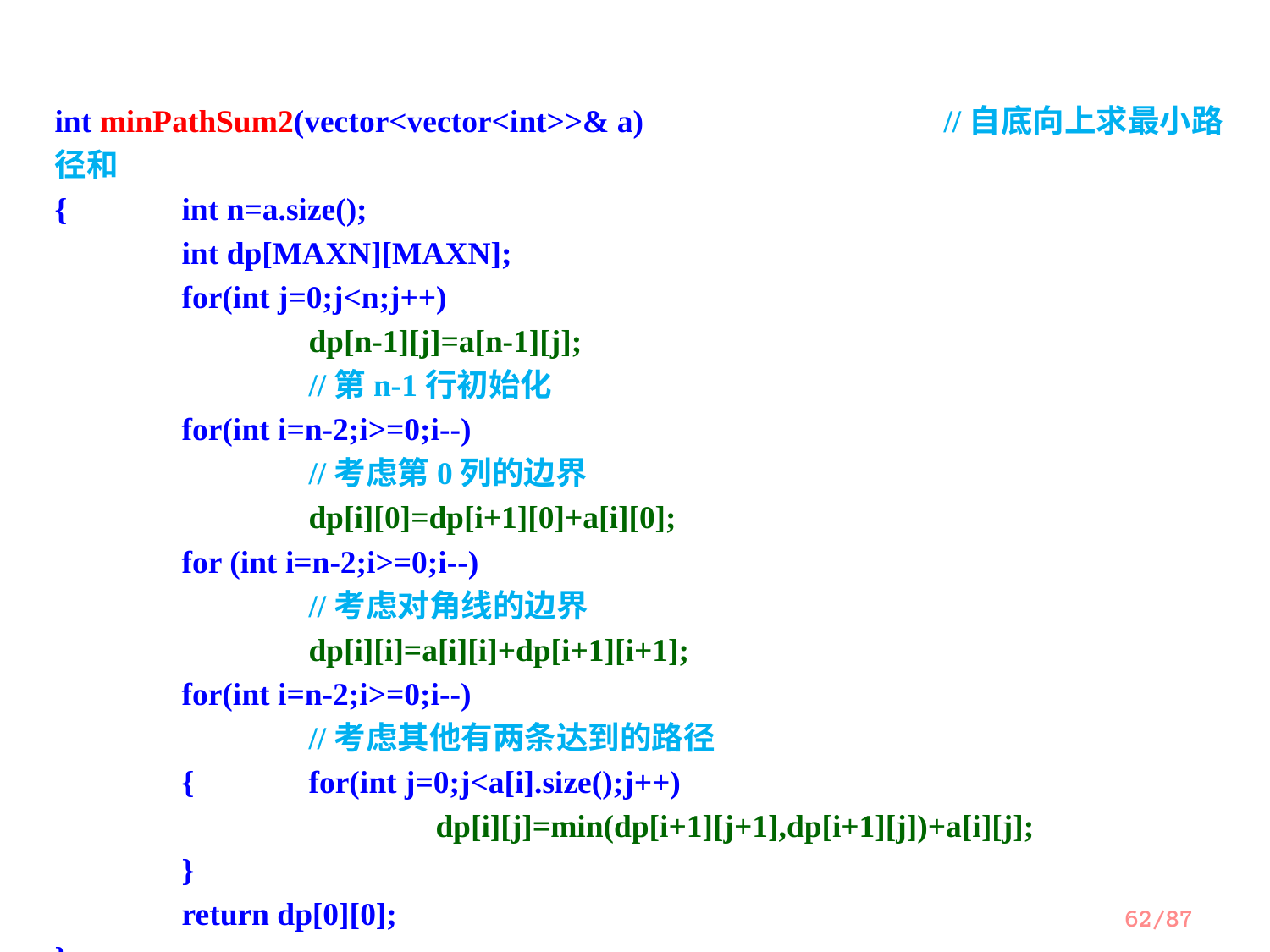

int minPathSum2(vector<vector<int>>& a)			//自底向上求最小路径和
{	int n=a.size();
	int dp[MAXN][MAXN];
 	for(int j=0;j<n;j++)
  		dp[n-1][j]=a[n-1][j];							//第n-1行初始化
	for(int i=n-2;i>=0;i--)								//考虑第0列的边界
		dp[i][0]=dp[i+1][0]+a[i][0];
	for (int i=n-2;i>=0;i--)								//考虑对角线的边界
		dp[i][i]=a[i][i]+dp[i+1][i+1];
	for(int i=n-2;i>=0;i--)								//考虑其他有两条达到的路径
	{	for(int j=0;j<a[i].size();j++)
			dp[i][j]=min(dp[i+1][j+1],dp[i+1][j])+a[i][j];
	}
	return dp[0][0];
}
62/87